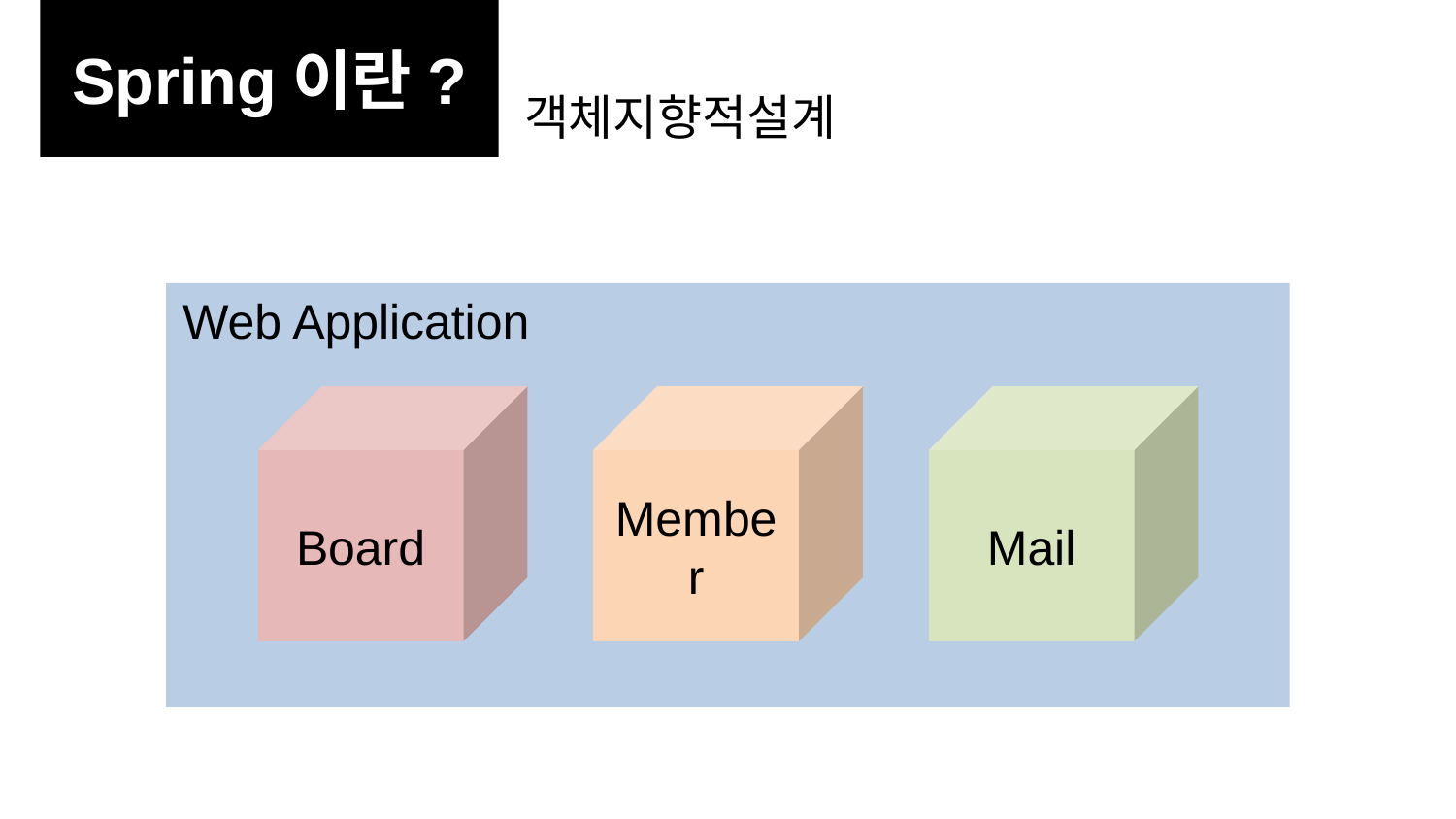

Spring이란?
객체지향적설계

Web Application
Board
Member
Mail